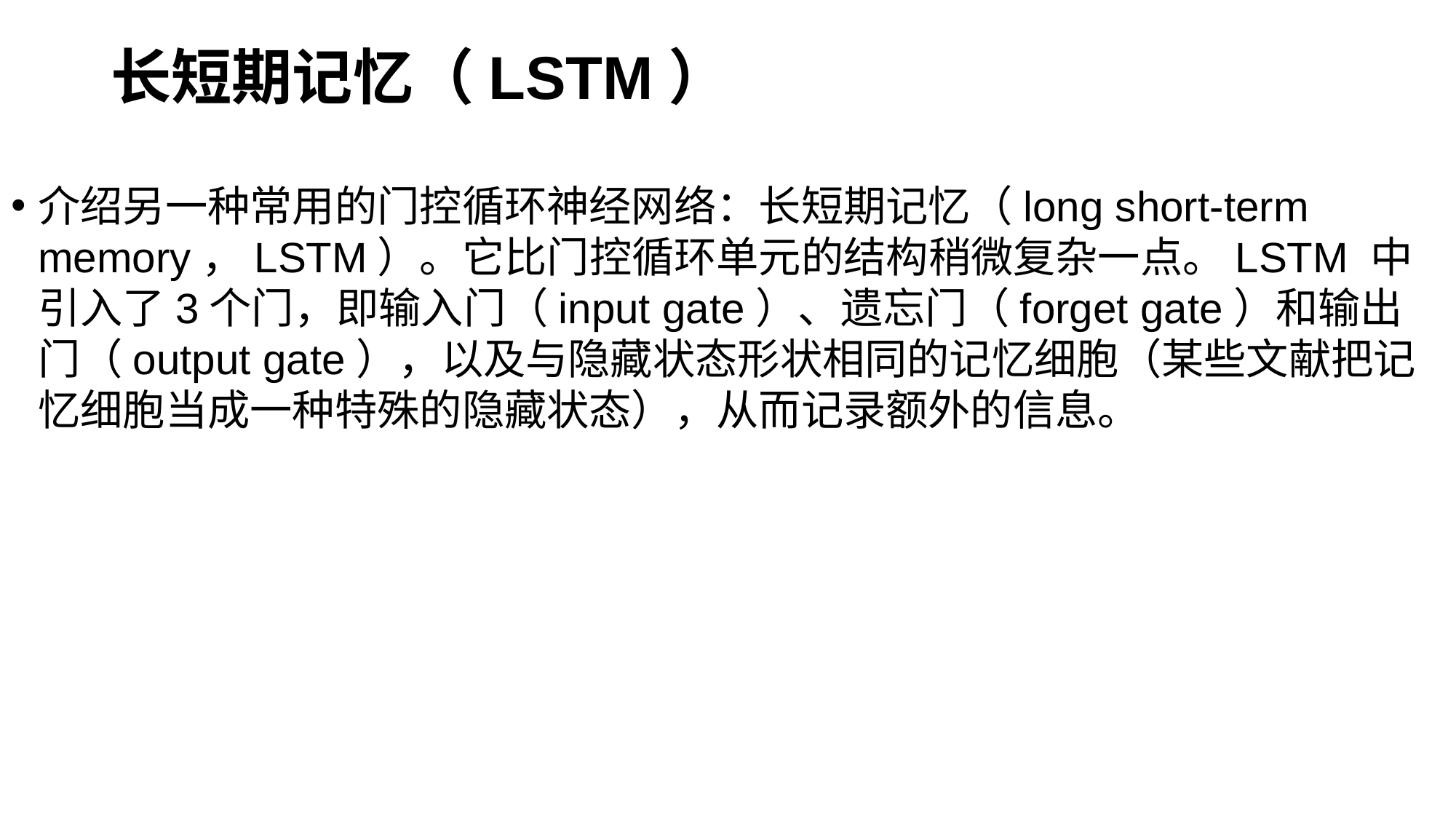

# 长短期记忆（LSTM）
介绍另一种常用的门控循环神经网络：长短期记忆（long short-term memory，LSTM）。它比门控循环单元的结构稍微复杂一点。LSTM 中引入了3个门，即输入门（input gate）、遗忘门（forget gate）和输出门（output gate），以及与隐藏状态形状相同的记忆细胞（某些文献把记忆细胞当成一种特殊的隐藏状态），从而记录额外的信息。